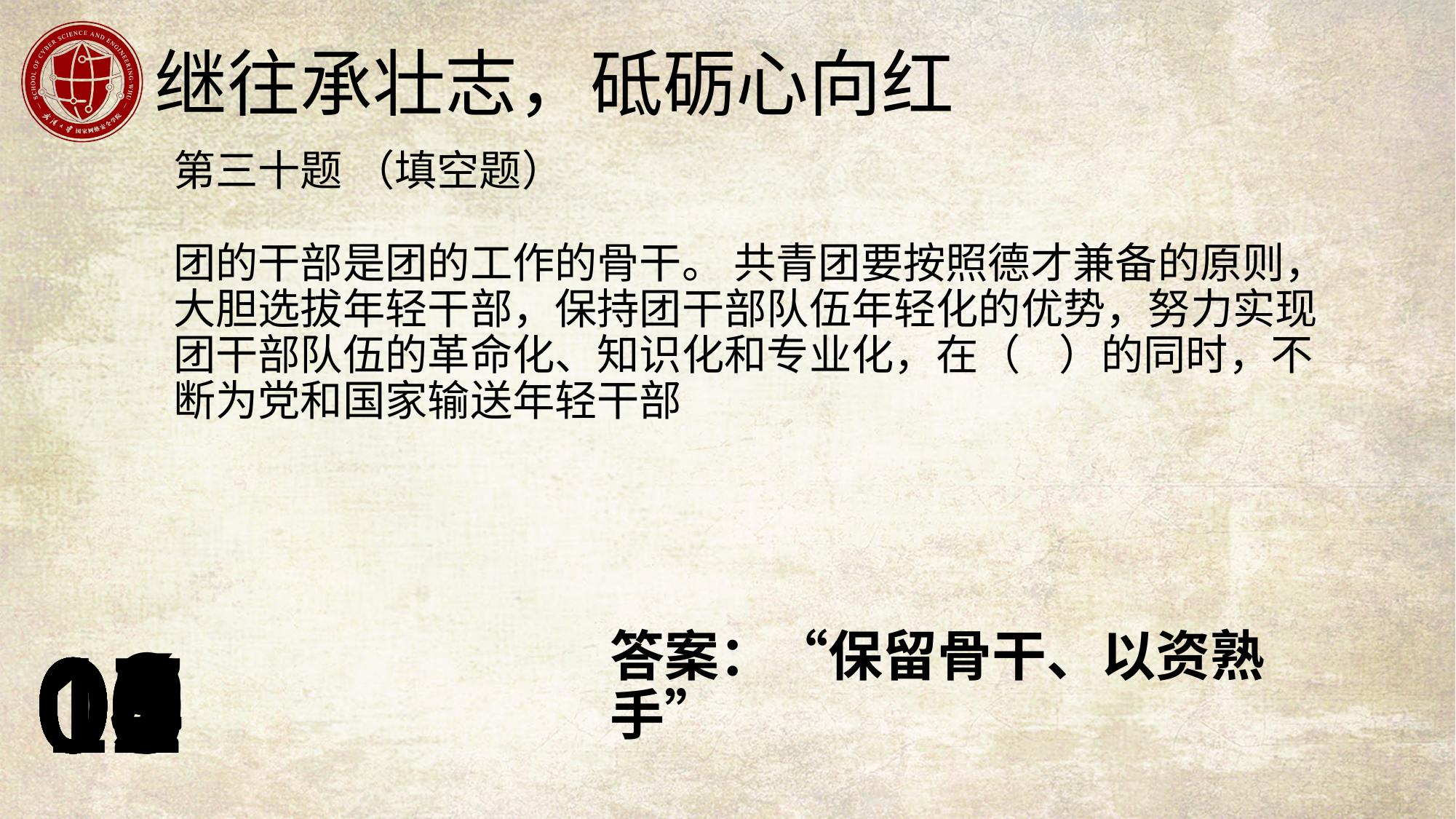

第三十题 （填空题）
团的干部是团的工作的骨干。 共青团要按照德才兼备的原则，大胆选拔年轻干部，保持团干部队伍年轻化的优势，努力实现团干部队伍的革命化、知识化和专业化，在（    ）的同时，不断为党和国家输送年轻干部
答案：“保留骨干、以资熟手”